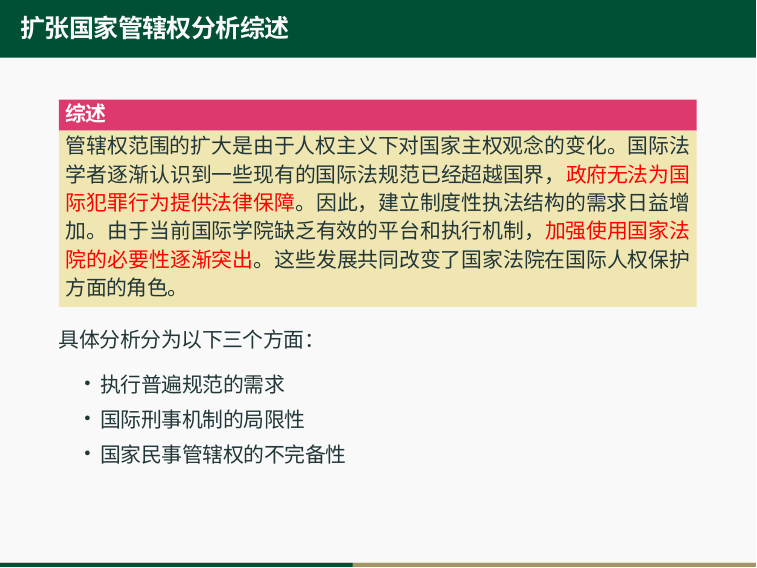

# 扩张国家管辖权分析综述
综述
管辖权范围的扩大是由于人权主义下对国家主权观念的变化。国际法学者逐渐认识到一些现有的国际法规范已经超越国界，政府无法为国际犯罪行为提供法律保障。因此，建立制度性执法结构的需求日益增加。由于当前国际学院缺乏有效的平台和执行机制，加强使用国家法院的必要性逐渐突出。这些发展共同改变了国家法院在国际人权保护方面的角色。
具体分析分为以下三个方面：
执行普遍规范的需求
国际刑事机制的局限性
国家民事管辖权的不完备性